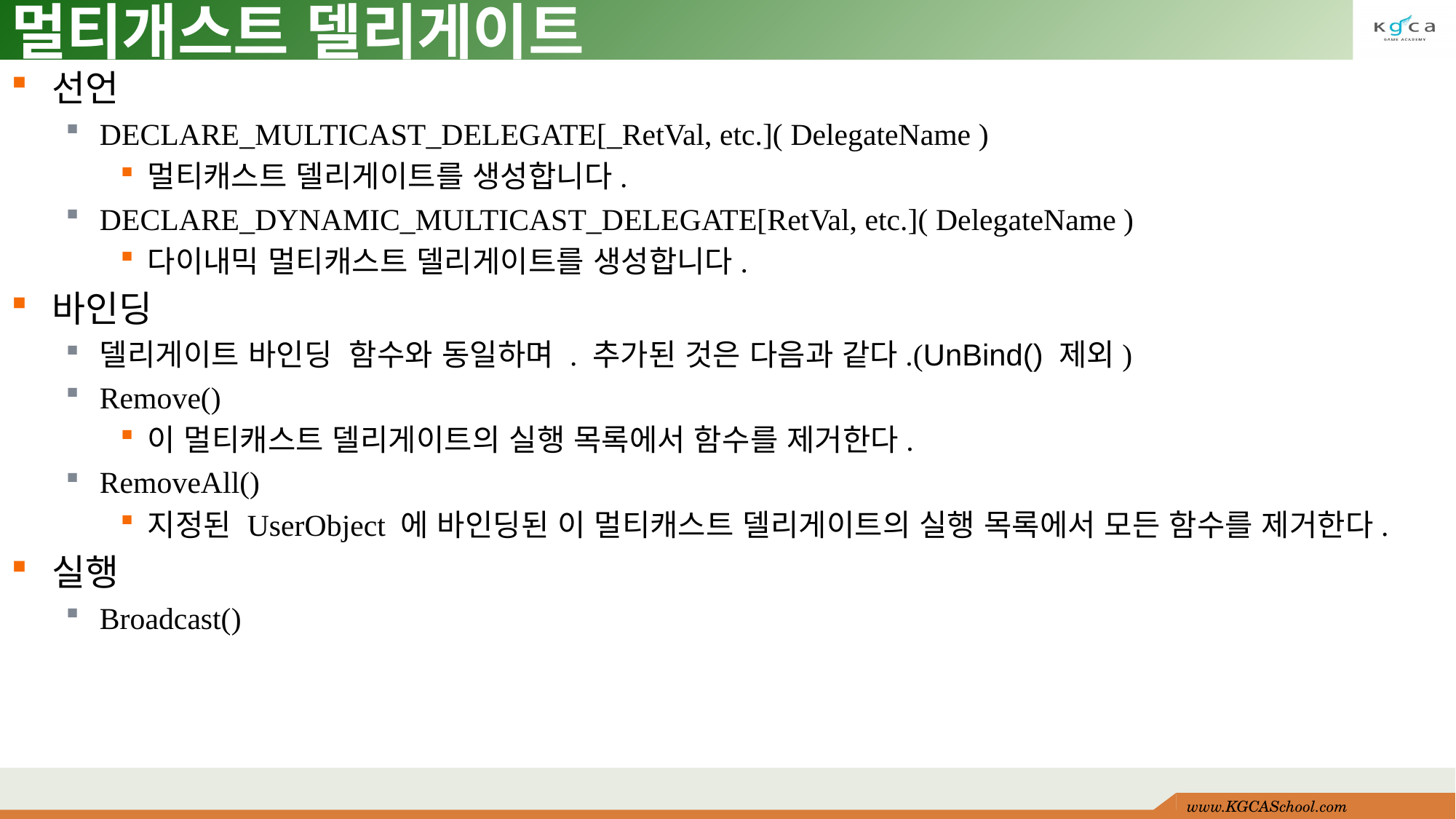

# 멀티개스트 델리게이트
선언
DECLARE_MULTICAST_DELEGATE[_RetVal, etc.]( DelegateName )
멀티캐스트 델리게이트를 생성합니다.
DECLARE_DYNAMIC_MULTICAST_DELEGATE[RetVal, etc.]( DelegateName )
다이내믹 멀티캐스트 델리게이트를 생성합니다.
바인딩
델리게이트 바인딩  함수와 동일하며 . 추가된 것은 다음과 같다.(UnBind() 제외)
Remove()
이 멀티캐스트 델리게이트의 실행 목록에서 함수를 제거한다.
RemoveAll()
지정된 UserObject 에 바인딩된 이 멀티캐스트 델리게이트의 실행 목록에서 모든 함수를 제거한다.
실행
Broadcast()